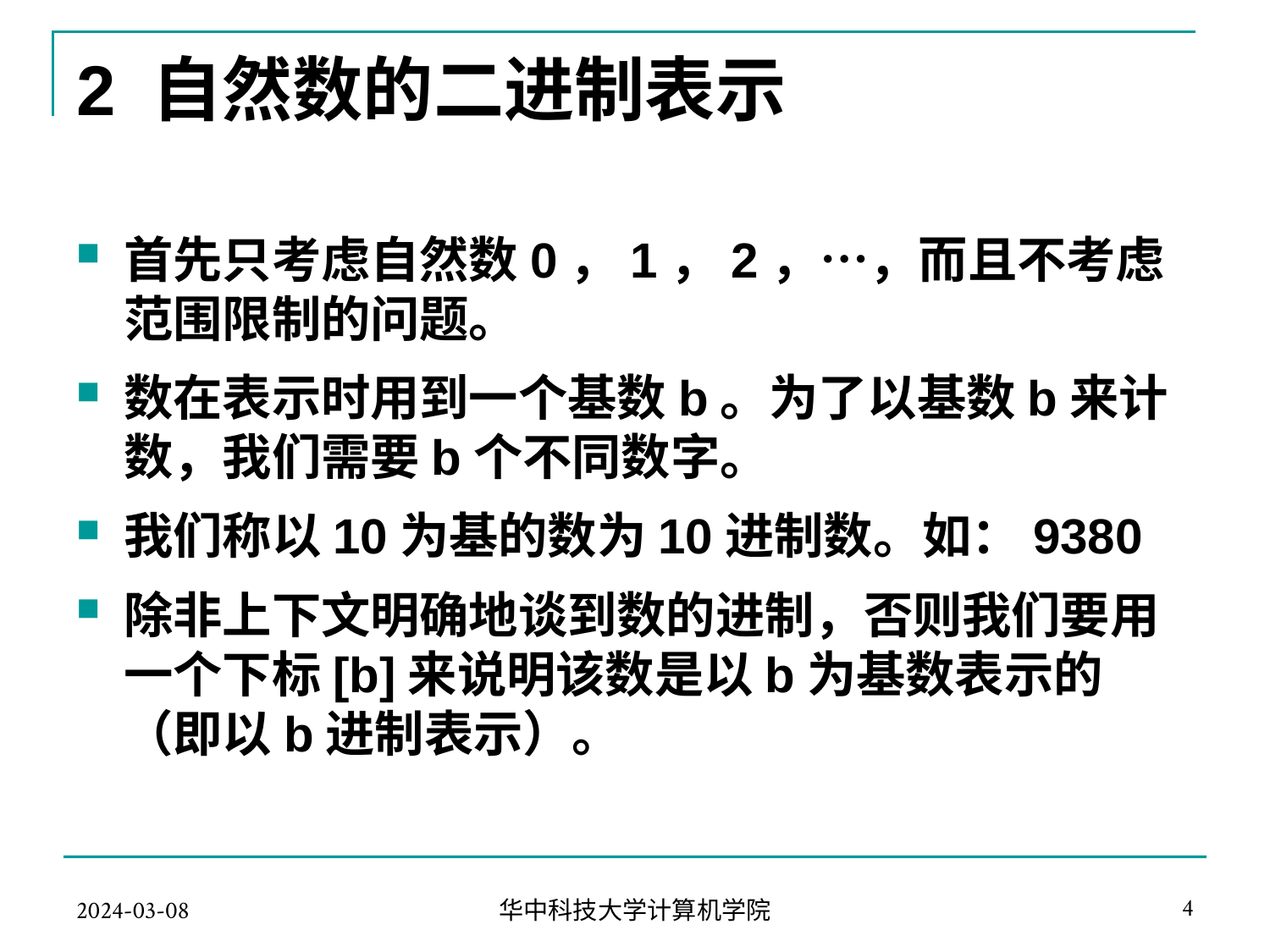

# 2 自然数的二进制表示
首先只考虑自然数0，1，2，…，而且不考虑范围限制的问题。
数在表示时用到一个基数b。为了以基数b来计数，我们需要b个不同数字。
我们称以10为基的数为10进制数。如：9380
除非上下文明确地谈到数的进制，否则我们要用一个下标[b]来说明该数是以b为基数表示的（即以b进制表示）。
2024-03-08
4
华中科技大学计算机学院